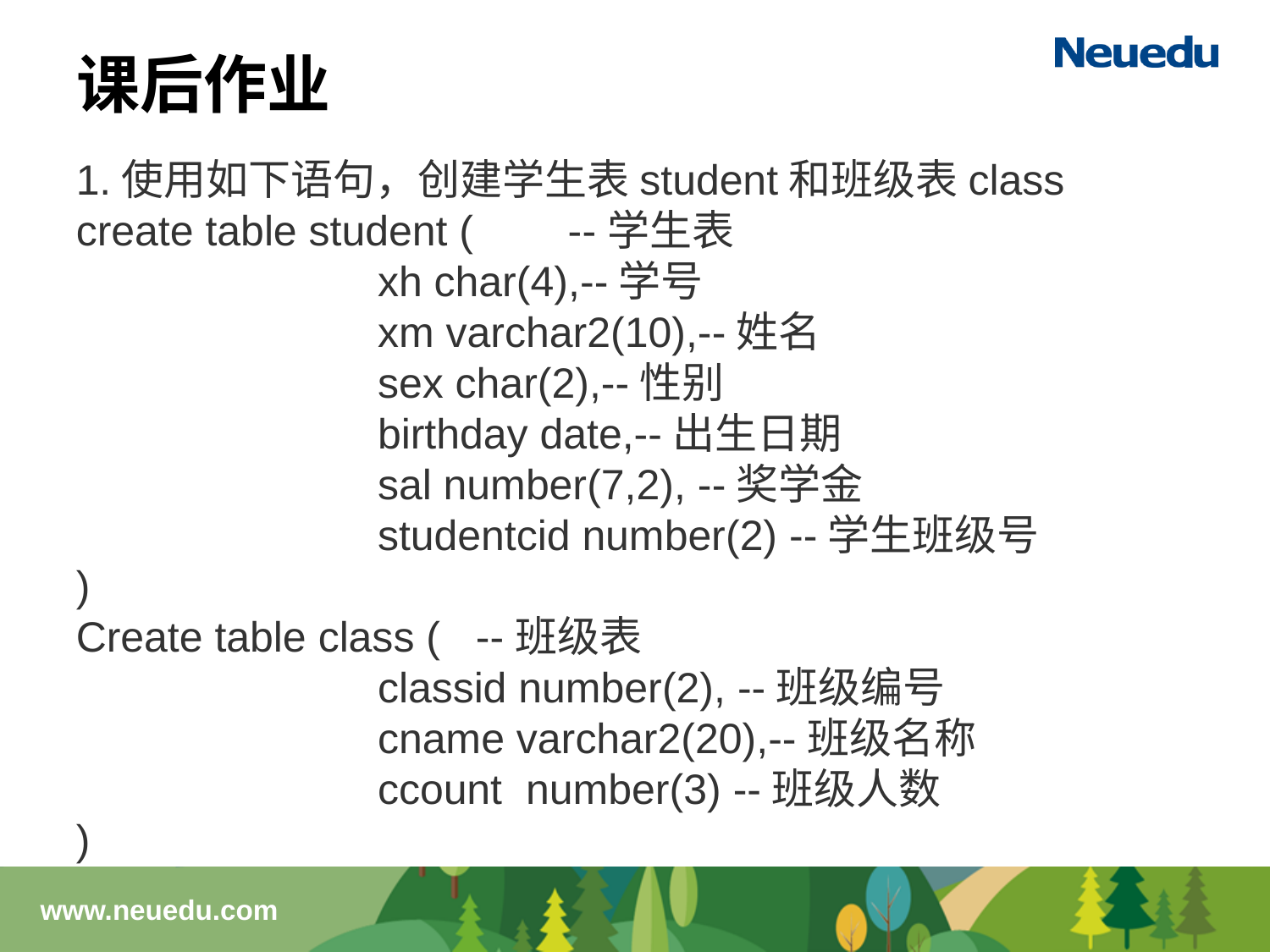

# 课后作业
1.使用如下语句，创建学生表student和班级表class
create table student (        --学生表
			xh char(4),--学号
			xm varchar2(10),--姓名
			sex char(2),--性别
			birthday date,--出生日期
			sal number(7,2), --奖学金
			studentcid number(2) --学生班级号
)
Create table class (   --班级表
			classid number(2), --班级编号
			cname varchar2(20),--班级名称
  			ccount  number(3) --班级人数
)